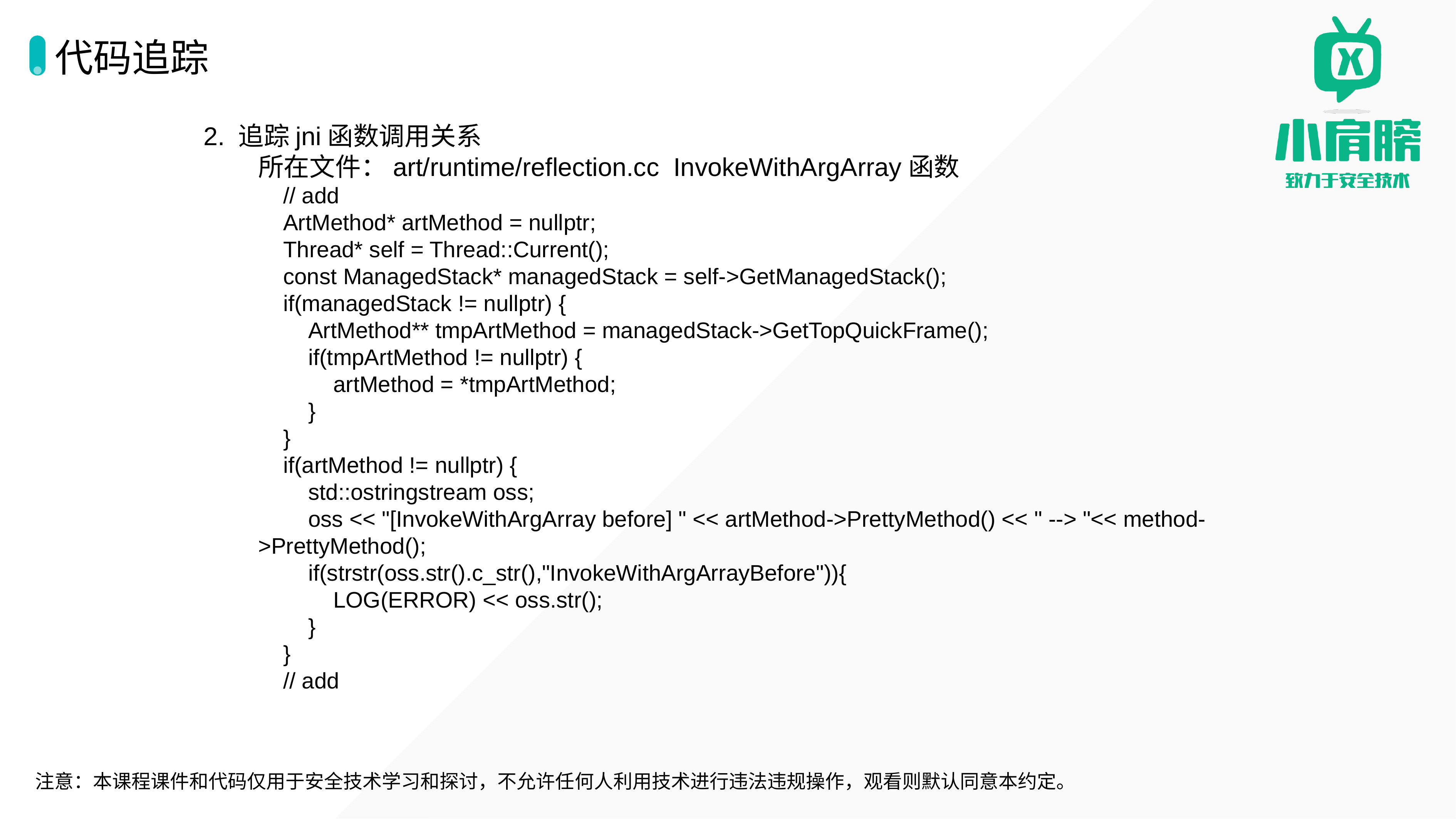

# 代码追踪
2. 追踪jni函数调用关系
所在文件：art/runtime/reflection.cc  InvokeWithArgArray函数
    // add
    ArtMethod* artMethod = nullptr;
    Thread* self = Thread::Current();
    const ManagedStack* managedStack = self->GetManagedStack();
    if(managedStack != nullptr) {
        ArtMethod** tmpArtMethod = managedStack->GetTopQuickFrame();
        if(tmpArtMethod != nullptr) {
            artMethod = *tmpArtMethod;
        }
    }
    if(artMethod != nullptr) {
        std::ostringstream oss;
        oss << "[InvokeWithArgArray before] " << artMethod->PrettyMethod() << " --> "<< method->PrettyMethod();
        if(strstr(oss.str().c_str(),"InvokeWithArgArrayBefore")){
            LOG(ERROR) << oss.str();
        }
    }
    // add